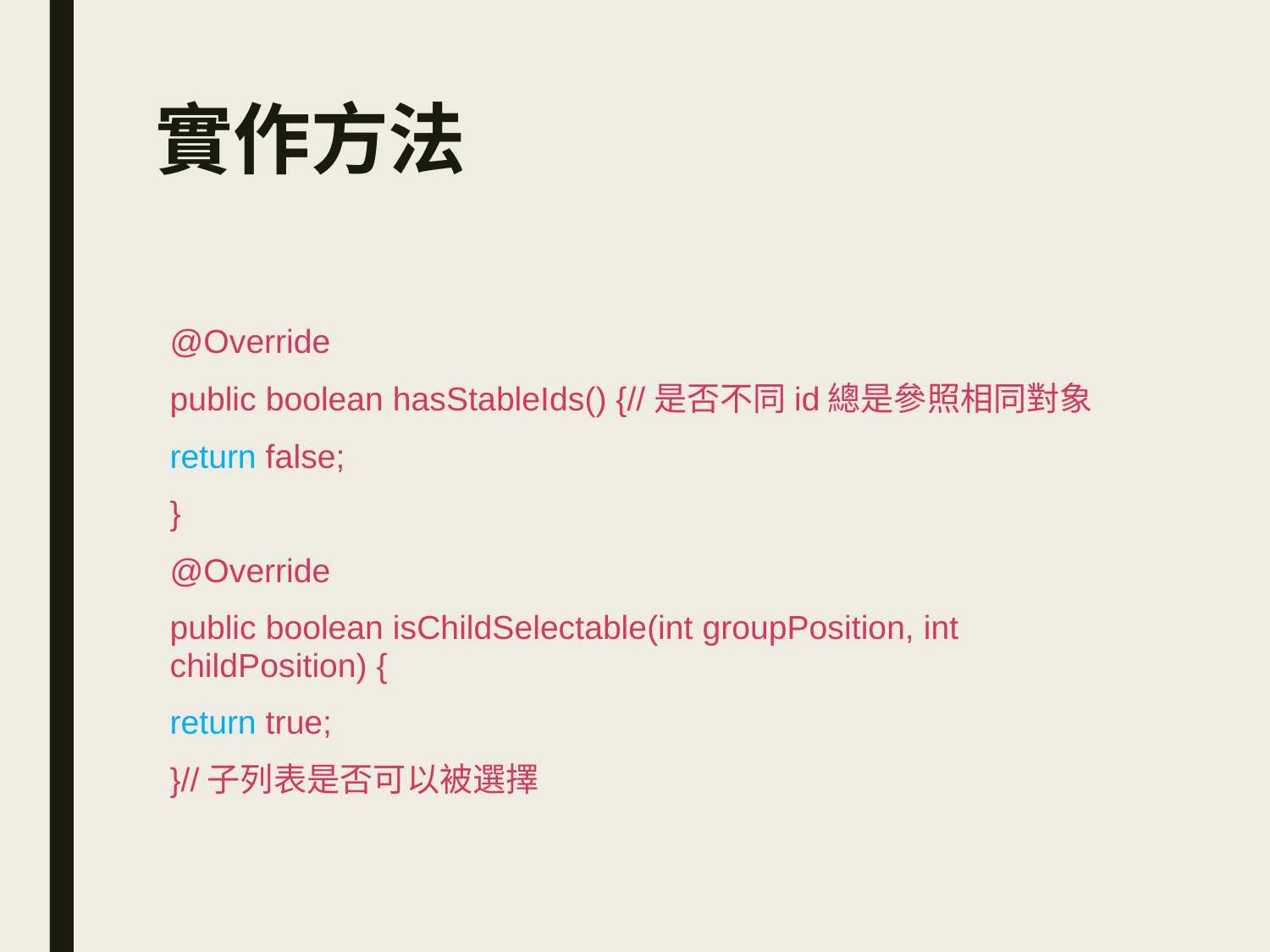

# 實作方法
@Override
public boolean hasStableIds() {//是否不同id總是參照相同對象
	return false;
}
@Override
public boolean isChildSelectable(int groupPosition, int childPosition) {
	return true;
}//子列表是否可以被選擇